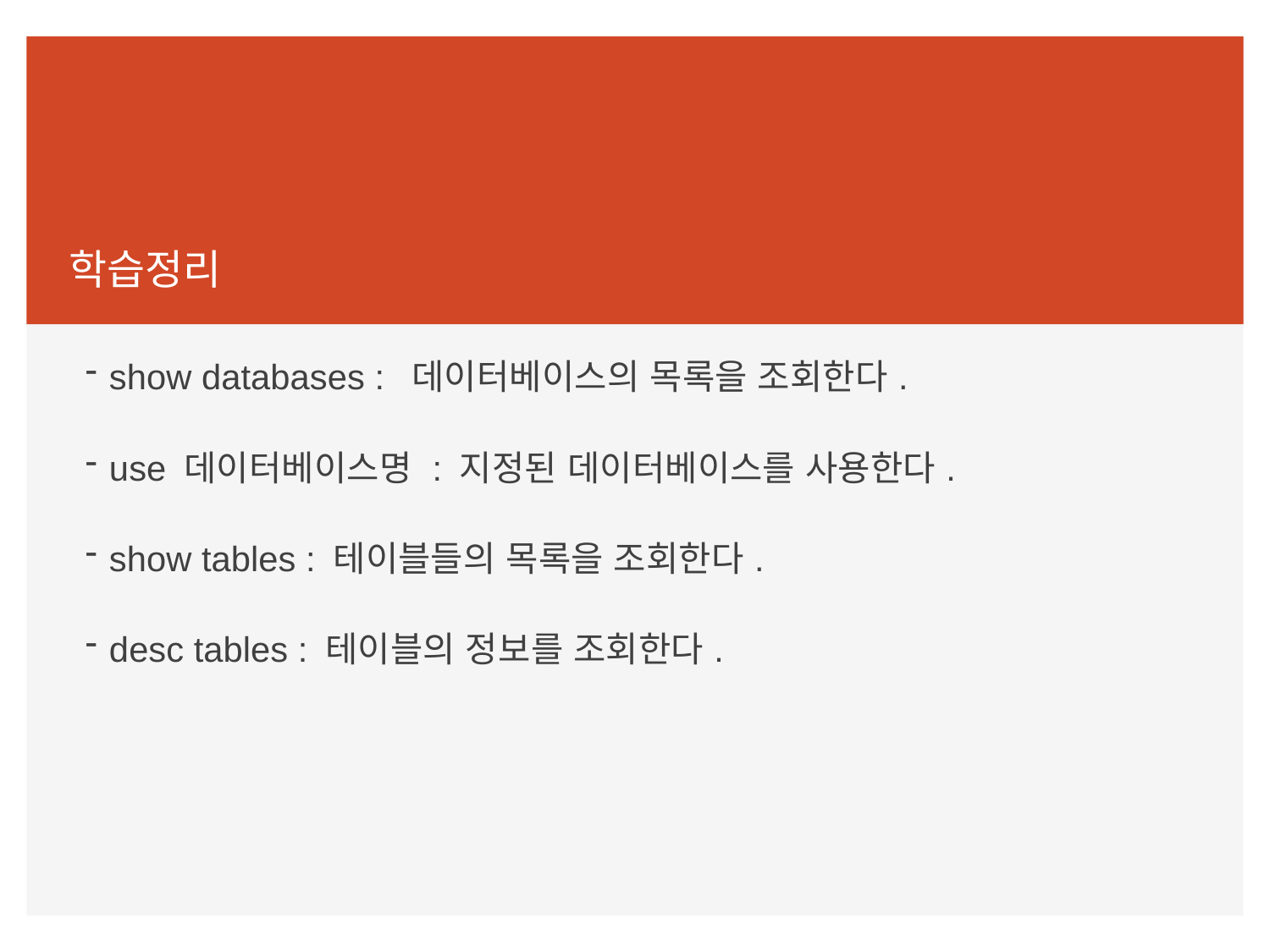

학습정리
show databases :  데이터베이스의 목록을 조회한다.
use 데이터베이스명 : 지정된 데이터베이스를 사용한다.
show tables : 테이블들의 목록을 조회한다.
desc tables : 테이블의 정보를 조회한다.